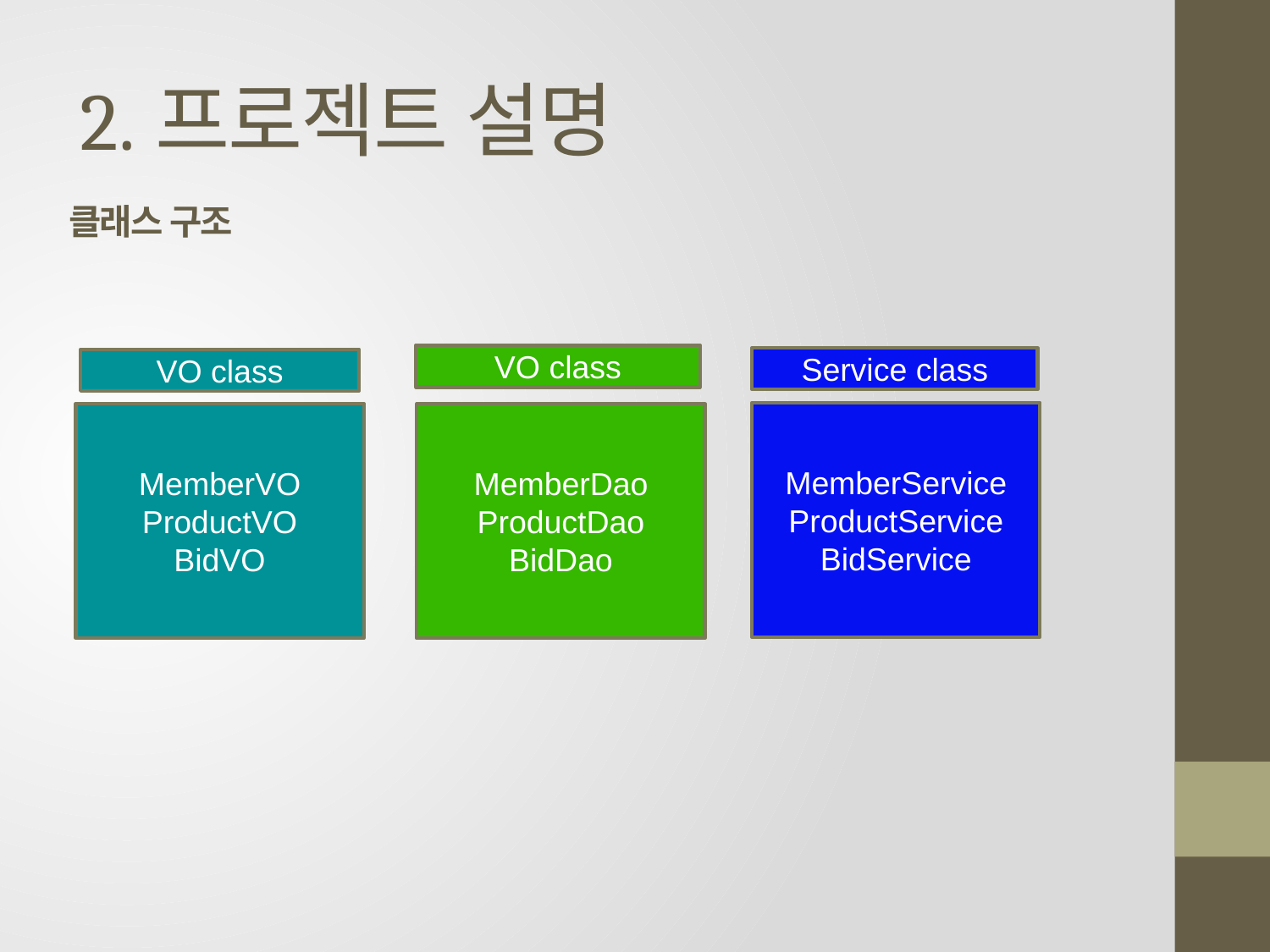

2.프로젝트 설명
# 클래스 구조
VO class
Service class
VO class
MemberService
ProductService
BidService
MemberVO
ProductVO
BidVO
MemberDao
ProductDao
BidDao